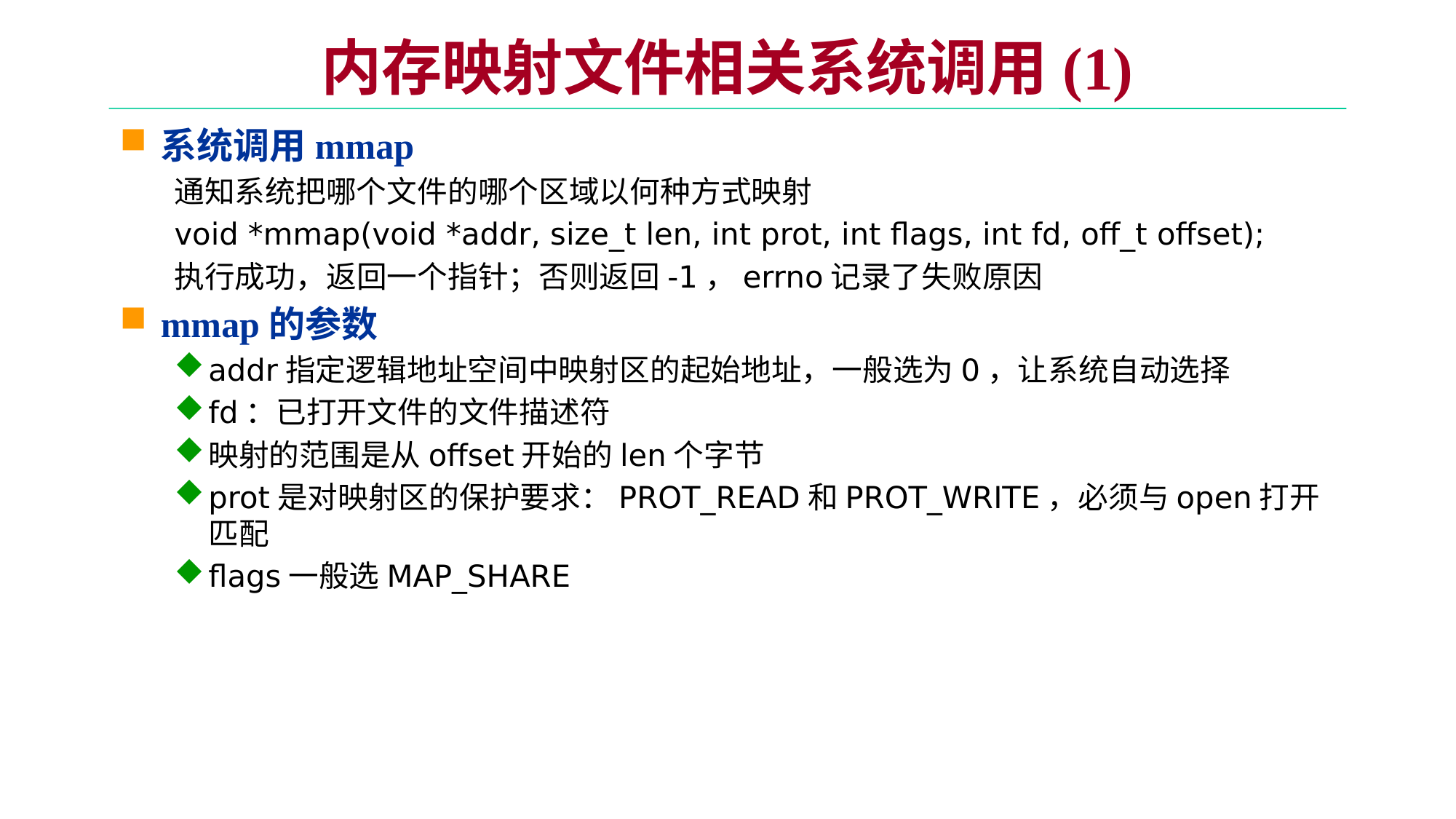

# 内存映射文件相关系统调用(1)
系统调用mmap
通知系统把哪个文件的哪个区域以何种方式映射
void *mmap(void *addr, size_t len, int prot, int flags, int fd, off_t offset);
执行成功，返回一个指针；否则返回-1，errno记录了失败原因
mmap的参数
addr指定逻辑地址空间中映射区的起始地址，一般选为0，让系统自动选择
fd：已打开文件的文件描述符
映射的范围是从offset开始的len个字节
prot是对映射区的保护要求：PROT_READ和PROT_WRITE，必须与open打开匹配
flags一般选MAP_SHARE